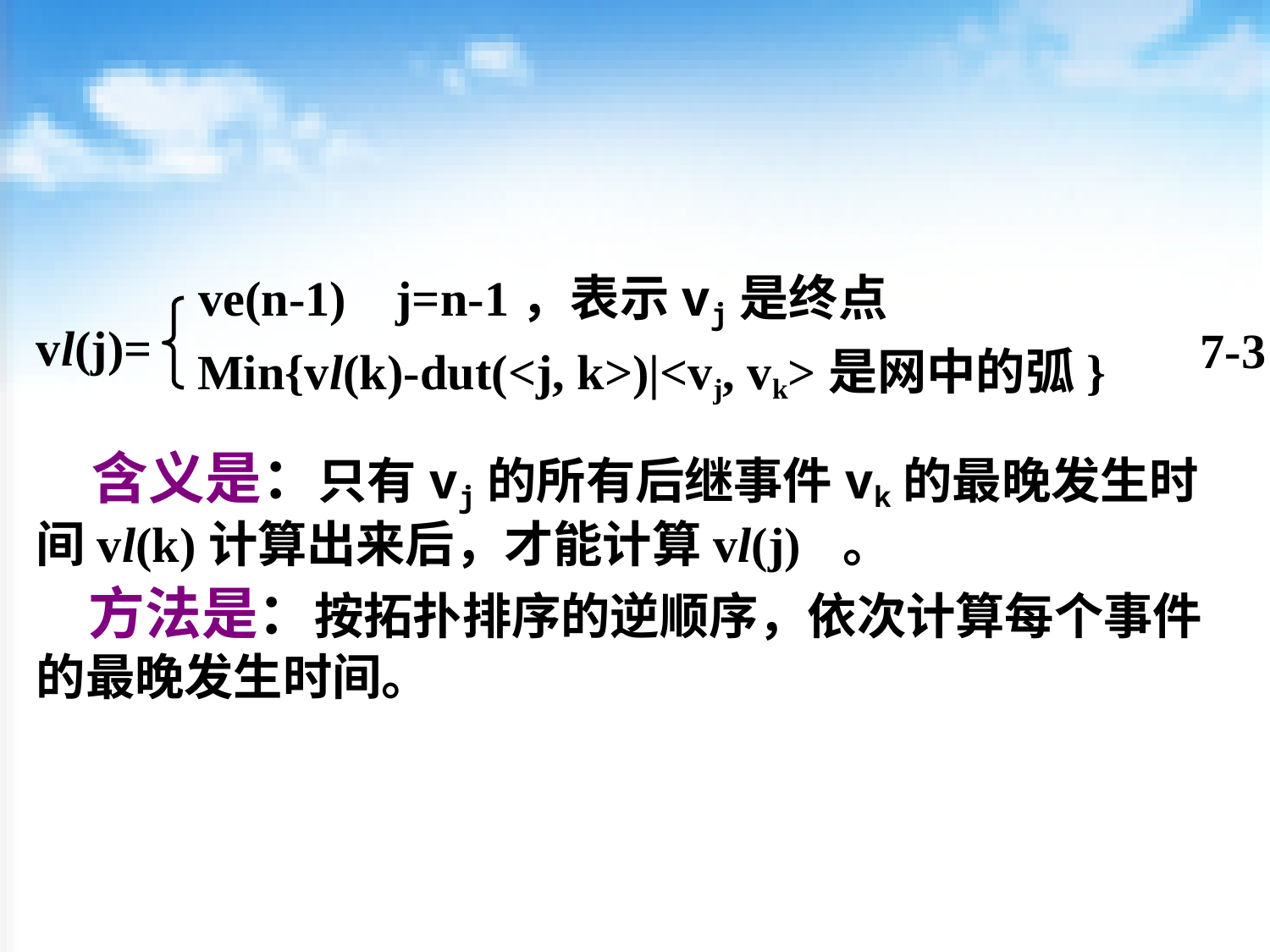

ve(n-1)    j=n-1，表示vj是终点

vl(j)=
7-3
Min{vl(k)-dut(<j, k>)|<vj, vk>是网中的弧}
    含义是：只有vj的所有后继事件vk的最晚发生时间vl(k)计算出来后，才能计算vl(j) 。
   方法是：按拓扑排序的逆顺序，依次计算每个事件的最晚发生时间。